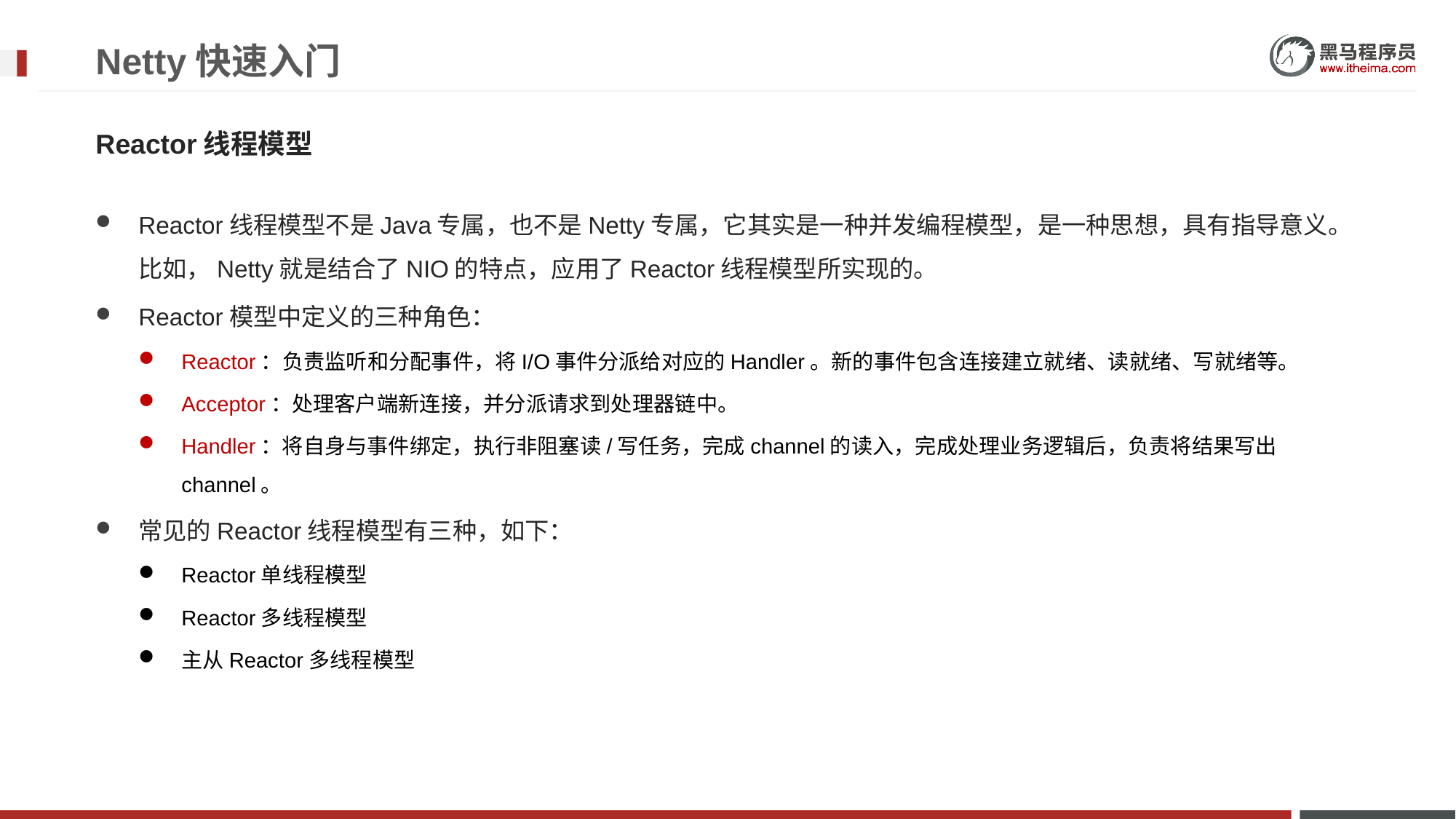

# Netty快速入门
Reactor线程模型
Reactor线程模型不是Java专属，也不是Netty专属，它其实是一种并发编程模型，是一种思想，具有指导意义。比如，Netty就是结合了NIO的特点，应用了Reactor线程模型所实现的。
Reactor模型中定义的三种角色：
Reactor：负责监听和分配事件，将I/O事件分派给对应的Handler。新的事件包含连接建立就绪、读就绪、写就绪等。
Acceptor：处理客户端新连接，并分派请求到处理器链中。
Handler：将自身与事件绑定，执行非阻塞读/写任务，完成channel的读入，完成处理业务逻辑后，负责将结果写出channel。
常见的Reactor线程模型有三种，如下：
Reactor单线程模型
Reactor多线程模型
主从Reactor多线程模型